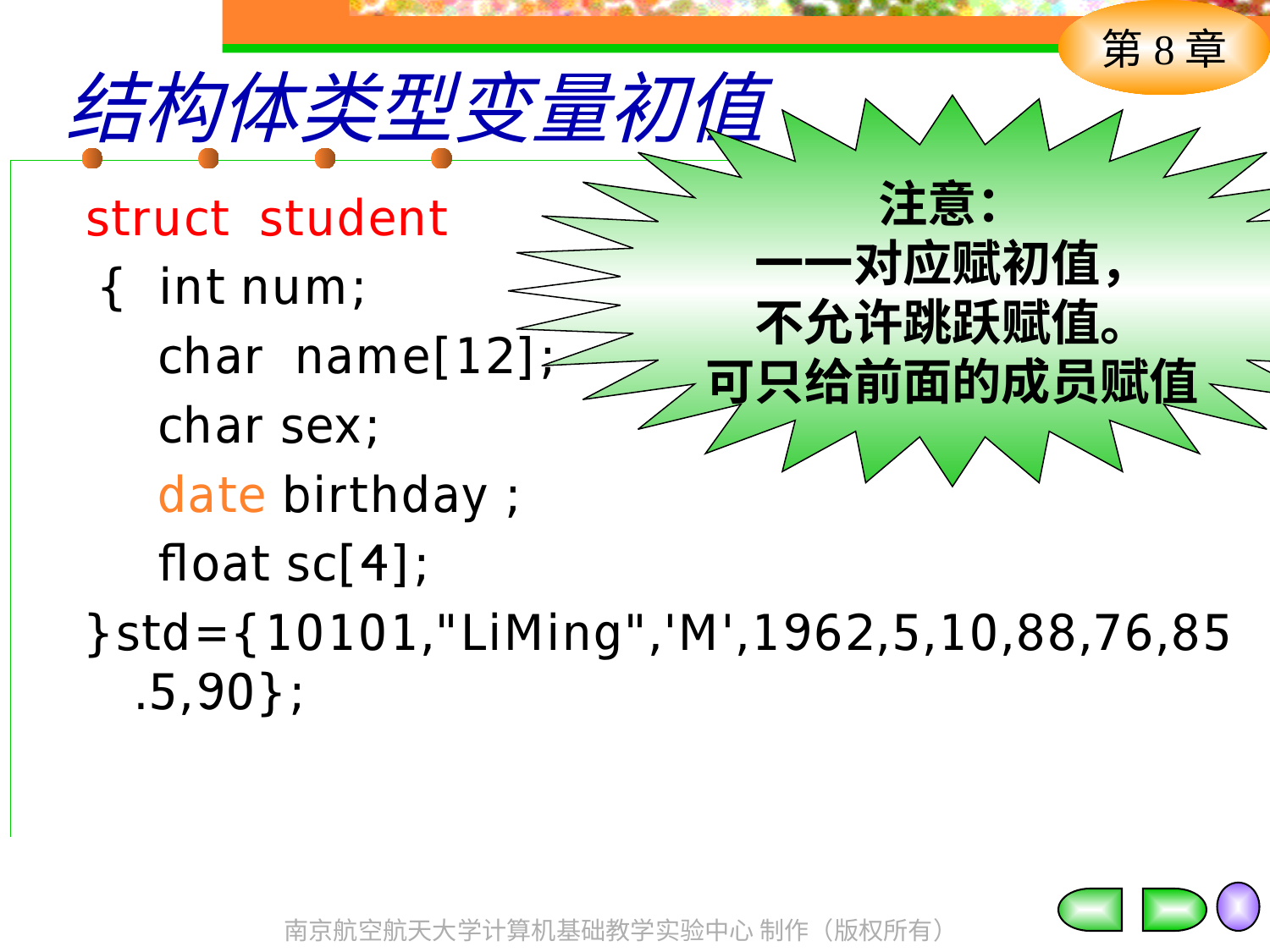

# 结构体类型变量初值
注意：
一一对应赋初值，
不允许跳跃赋值。
可只给前面的成员赋值
struct  student
 {  int num;
     char  name[12];
     char sex;
     date birthday ;
     float sc[4];
}std={10101,"LiMing",'M',1962,5,10,88,76,85.5,90};